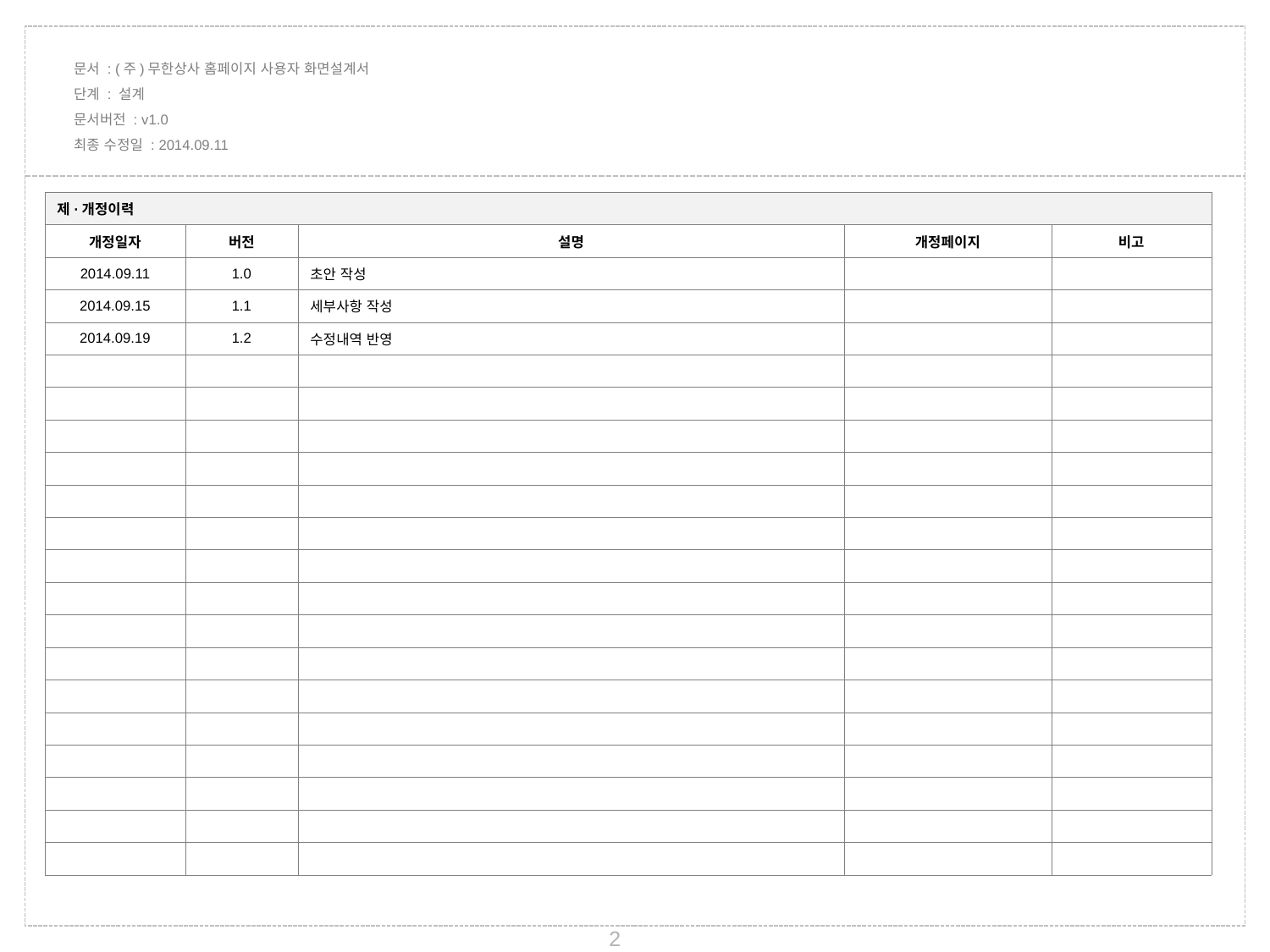

| 제·개정이력 |  |  |  |  |
| --- | --- | --- | --- | --- |
| 개정일자 | 버전 | 설명 | 개정페이지 | 비고 |
| 2014.09.11 | 1.0 | 초안 작성 |  |  |
| 2014.09.15 | 1.1 | 세부사항 작성 |  |  |
| 2014.09.19 | 1.2 | 수정내역 반영 |  |  |
|  |  |  |  |  |
|  |  |  |  |  |
|  |  |  |  |  |
|  |  |  |  |  |
|  |  |  |  |  |
|  |  |  |  |  |
|  |  |  |  |  |
|  |  |  |  |  |
|  |  |  |  |  |
|  |  |  |  |  |
|  |  |  |  |  |
|  |  |  |  |  |
|  |  |  |  |  |
|  |  |  |  |  |
|  |  |  |  |  |
|  |  |  |  |  |
2